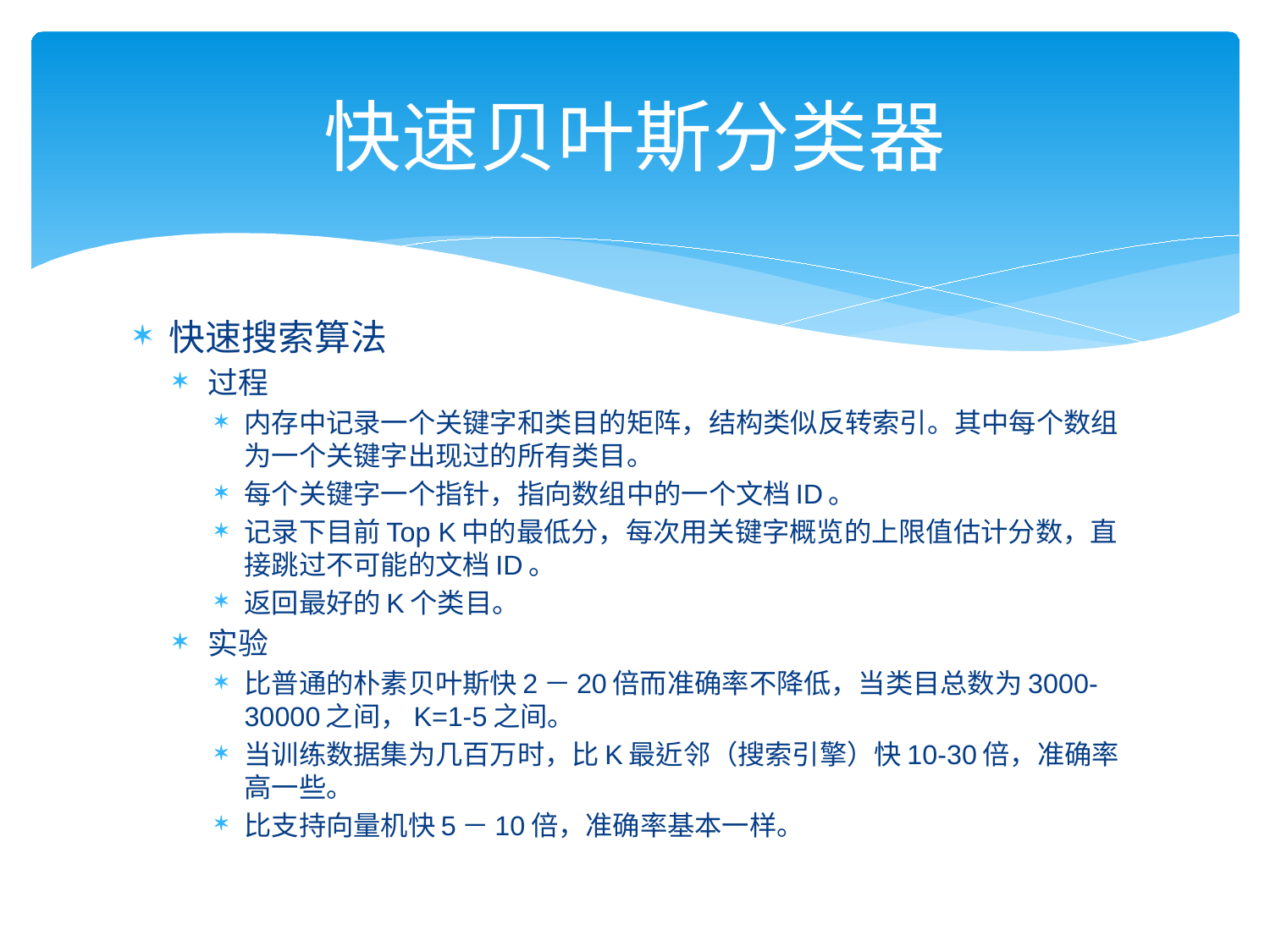

# 快速贝叶斯分类器
快速搜索算法
过程
内存中记录一个关键字和类目的矩阵，结构类似反转索引。其中每个数组为一个关键字出现过的所有类目。
每个关键字一个指针，指向数组中的一个文档ID。
记录下目前Top K中的最低分，每次用关键字概览的上限值估计分数，直接跳过不可能的文档ID。
返回最好的K个类目。
实验
比普通的朴素贝叶斯快2－20倍而准确率不降低，当类目总数为3000-30000之间，K=1-5之间。
当训练数据集为几百万时，比K最近邻（搜索引擎）快10-30倍，准确率高一些。
比支持向量机快5－10倍，准确率基本一样。